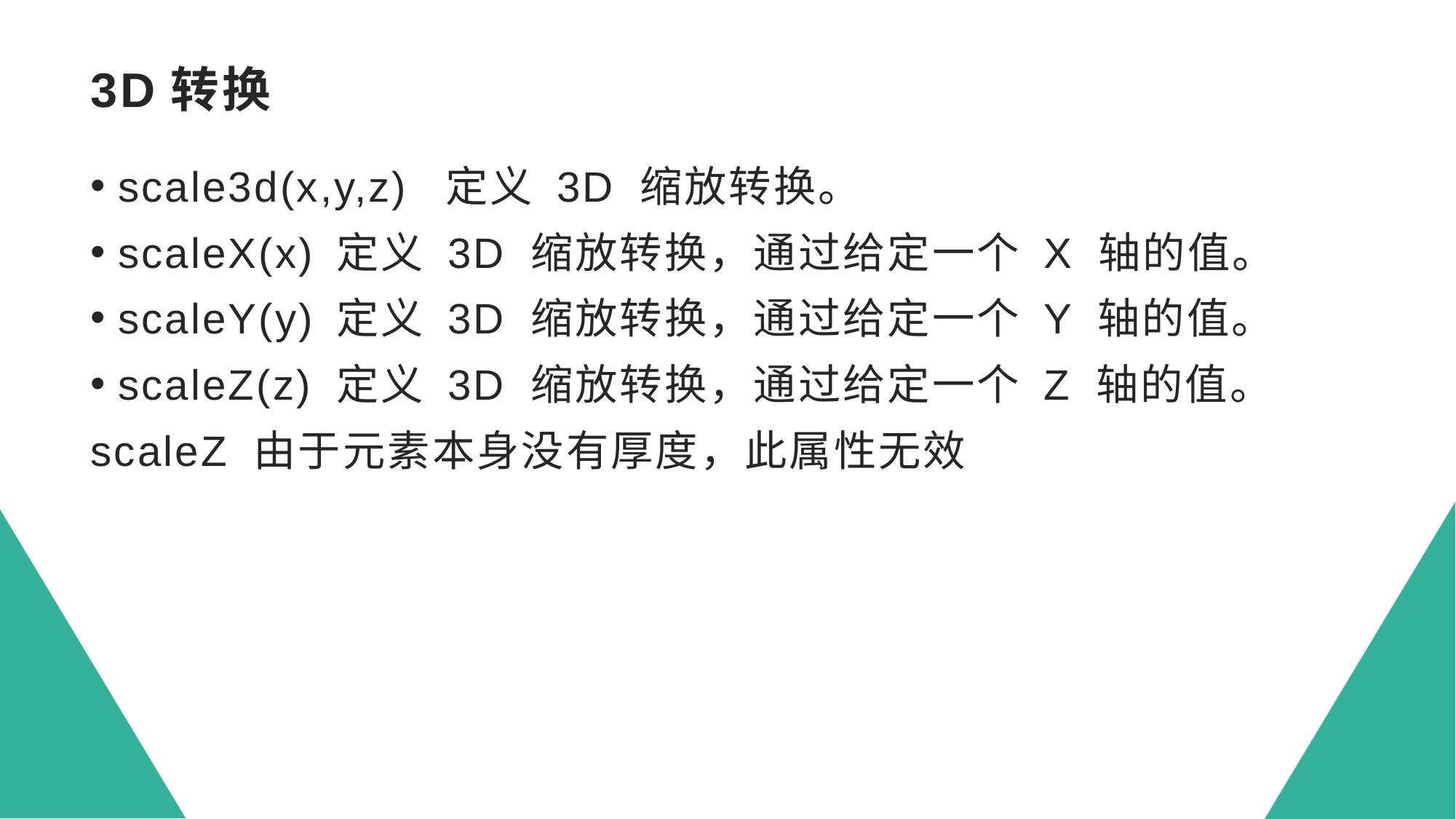

# 3D转换
scale3d(x,y,z)	定义 3D 缩放转换。
scaleX(x)	定义 3D 缩放转换，通过给定一个 X 轴的值。
scaleY(y)	定义 3D 缩放转换，通过给定一个 Y 轴的值。
scaleZ(z)	定义 3D 缩放转换，通过给定一个 Z 轴的值。
scaleZ 由于元素本身没有厚度，此属性无效